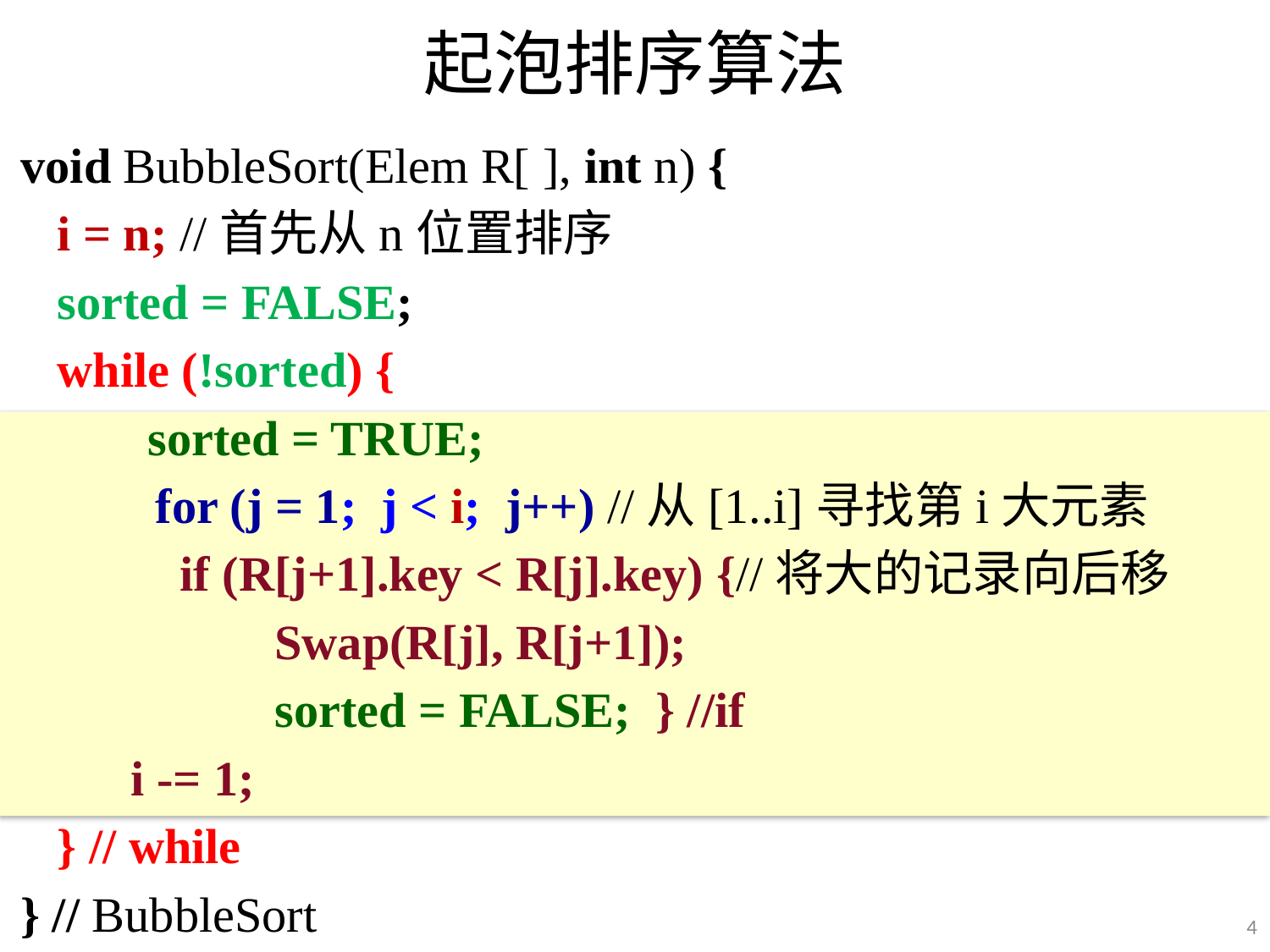

# 起泡排序算法
void BubbleSort(Elem R[ ], int n) {
   i = n; //首先从n位置排序
   sorted = FALSE;
   while (!sorted) {
	sorted = TRUE;
           for (j = 1;  j < i;  j++) //从[1..i]寻找第i大元素
             if (R[j+1].key < R[j].key) {//将大的记录向后移
                  	Swap(R[j], R[j+1]);
                  	sorted = FALSE; 	} //if
         i -= 1;
   } // while
} // BubbleSort

4